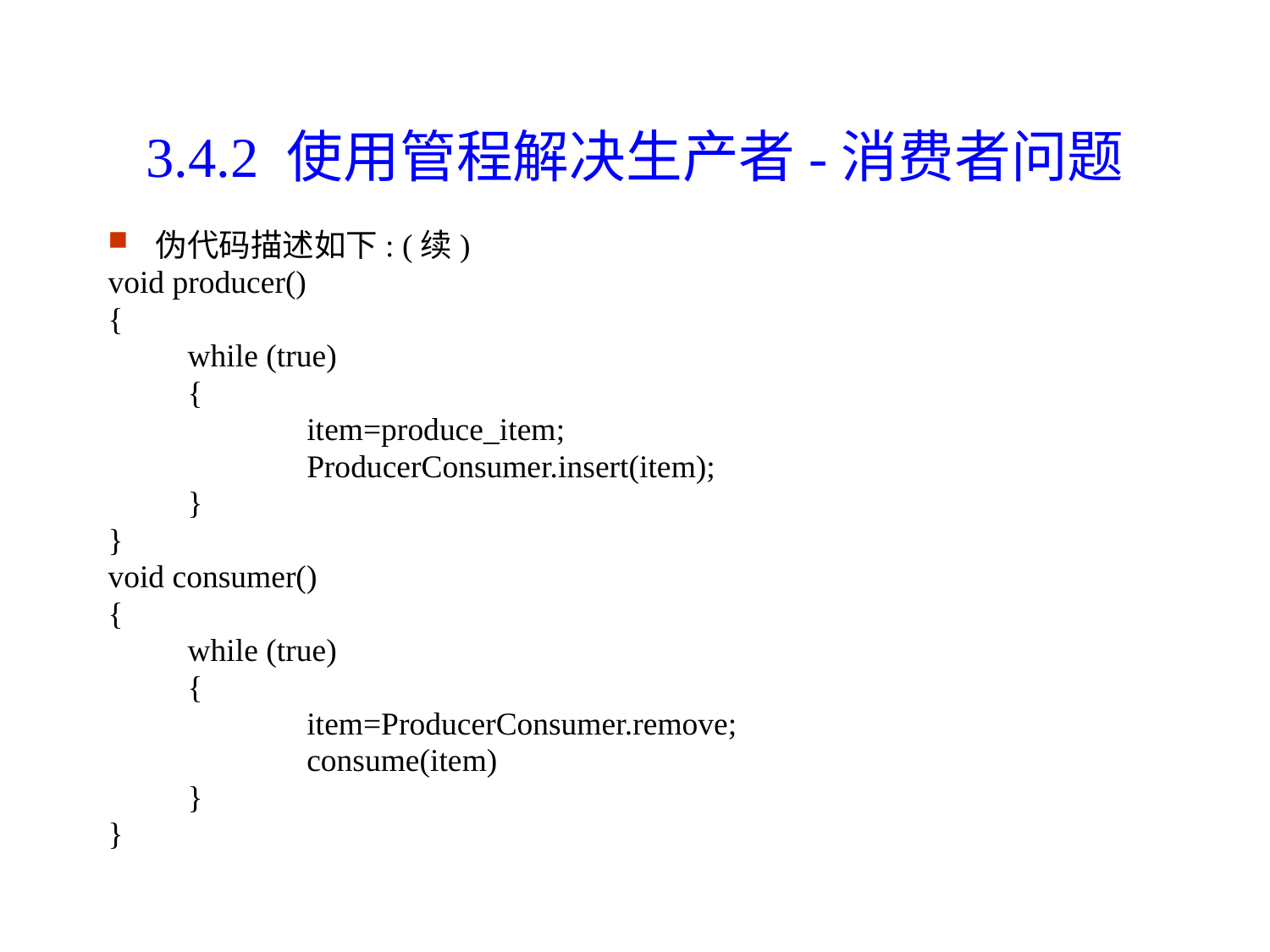

# 3.4.2 使用管程解决生产者-消费者问题
伪代码描述如下: (续)
void producer()
{
	    while (true)
	    {
		   item=produce_item;
		   ProducerConsumer.insert(item);
	    }
}
void consumer()
{
	    while (true)
	    {
		   item=ProducerConsumer.remove;
		   consume(item)
	    }
}